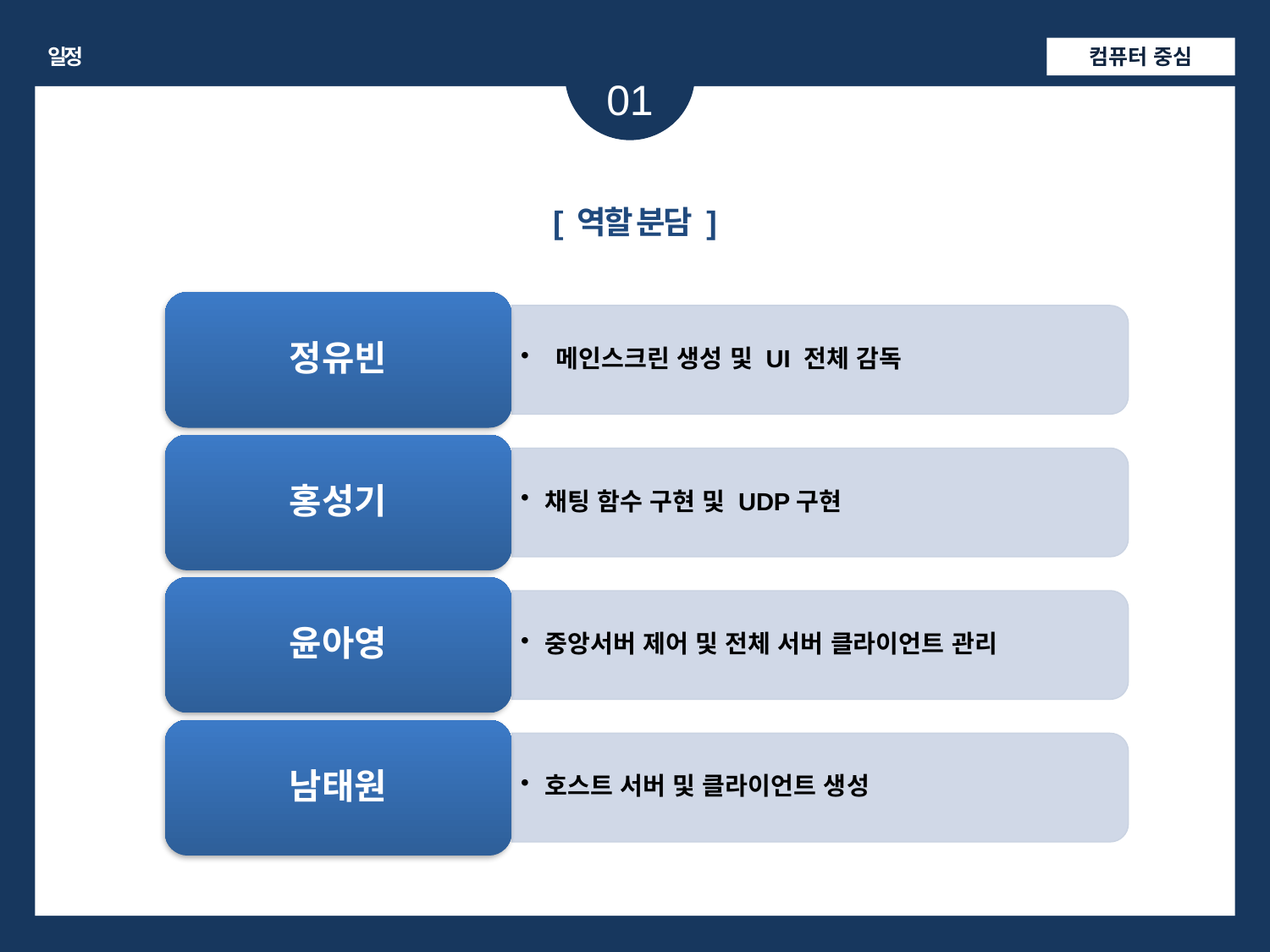

일정
컴퓨터 중심
컴퓨터 중심
01

[ 역할 분담 ]
정유빈
 메인스크린 생성 및 UI 전체 감독

홍성기
채팅 함수 구현 및 UDP구현
윤아영
중앙서버 제어 및 전체 서버 클라이언트 관리
남태원
호스트 서버 및 클라이언트 생성